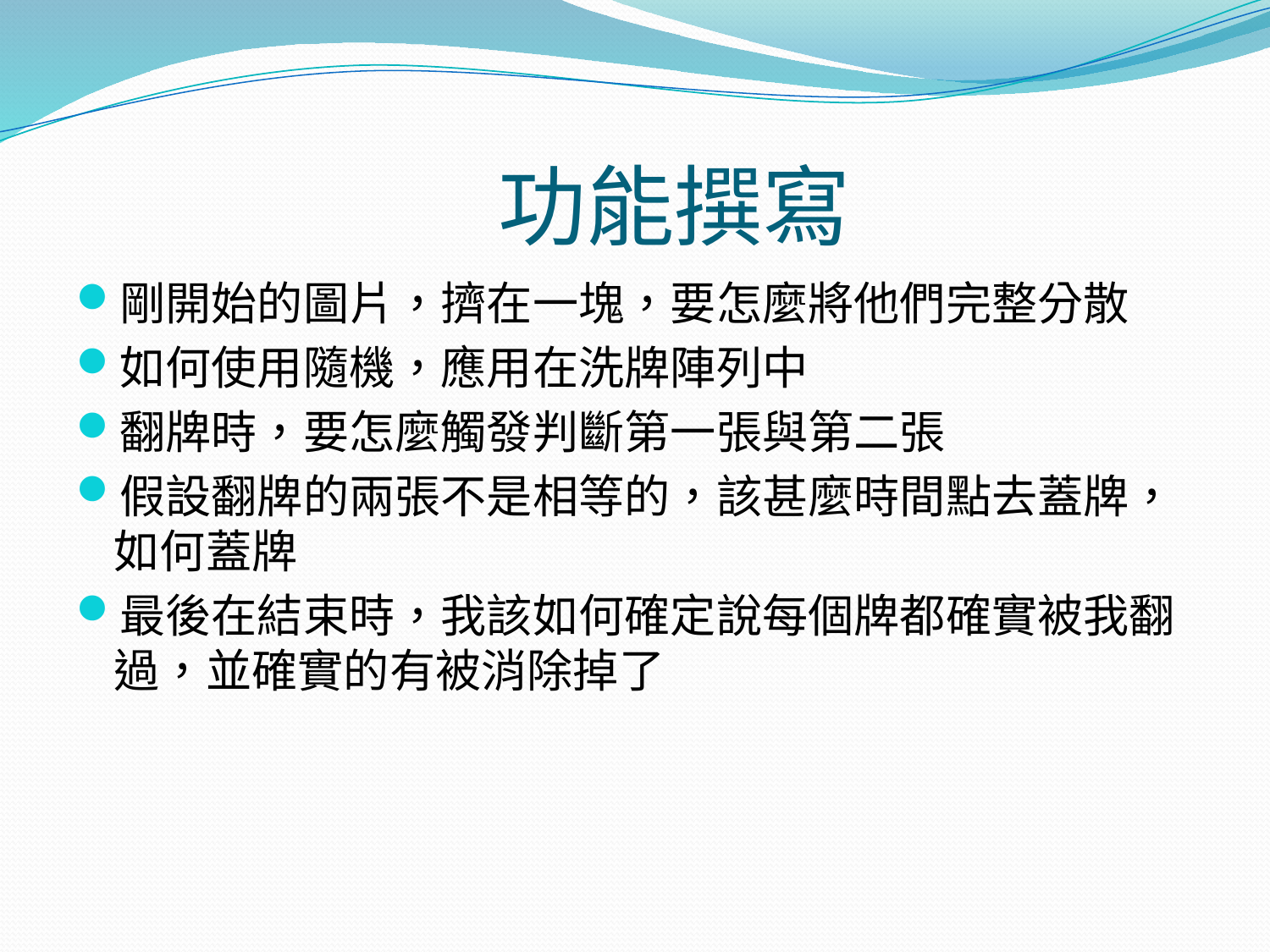

# 功能撰寫
剛開始的圖片，擠在一塊，要怎麼將他們完整分散
如何使用隨機，應用在洗牌陣列中
翻牌時，要怎麼觸發判斷第一張與第二張
假設翻牌的兩張不是相等的，該甚麼時間點去蓋牌，如何蓋牌
最後在結束時，我該如何確定說每個牌都確實被我翻過，並確實的有被消除掉了